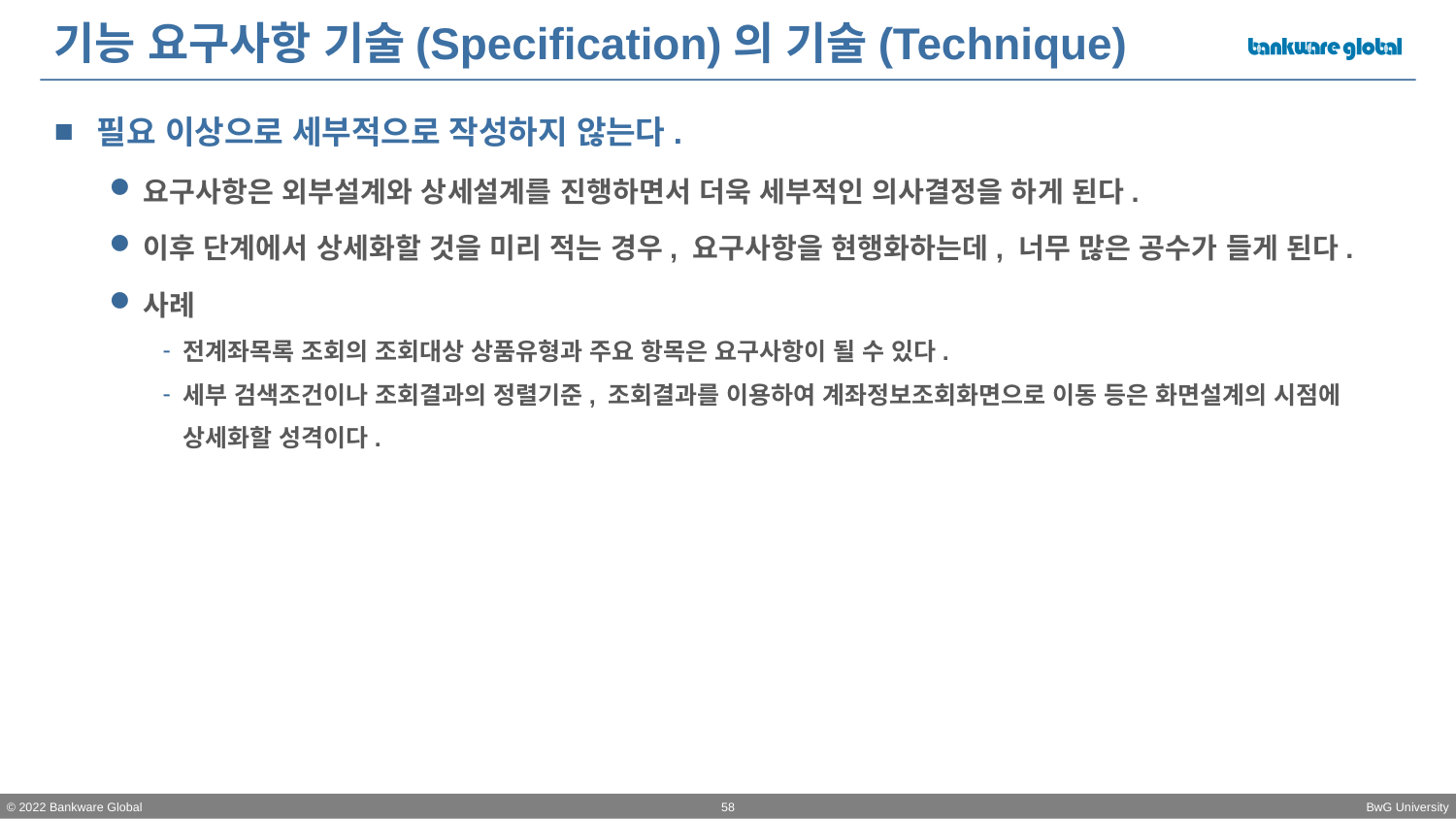

# 기능 요구사항 기술(Specification)의 기술(Technique)
필요 이상으로 세부적으로 작성하지 않는다.
요구사항은 외부설계와 상세설계를 진행하면서 더욱 세부적인 의사결정을 하게 된다.
이후 단계에서 상세화할 것을 미리 적는 경우, 요구사항을 현행화하는데, 너무 많은 공수가 들게 된다.
사례
전계좌목록 조회의 조회대상 상품유형과 주요 항목은 요구사항이 될 수 있다.
세부 검색조건이나 조회결과의 정렬기준, 조회결과를 이용하여 계좌정보조회화면으로 이동 등은 화면설계의 시점에 상세화할 성격이다.

58